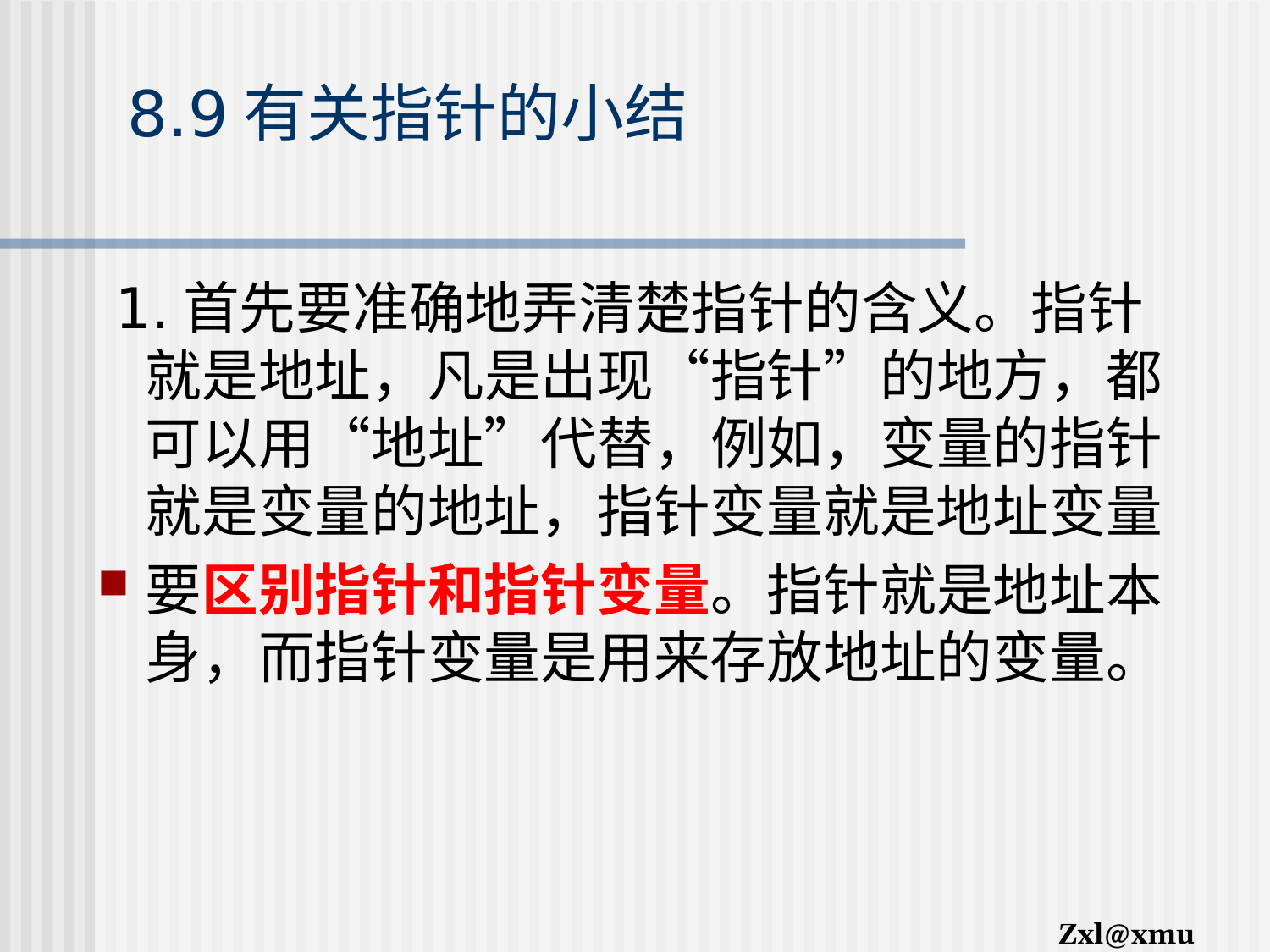

# 8.9有关指针的小结
 1.首先要准确地弄清楚指针的含义。指针就是地址，凡是出现“指针”的地方，都可以用“地址”代替，例如，变量的指针就是变量的地址，指针变量就是地址变量
要区别指针和指针变量。指针就是地址本身，而指针变量是用来存放地址的变量。